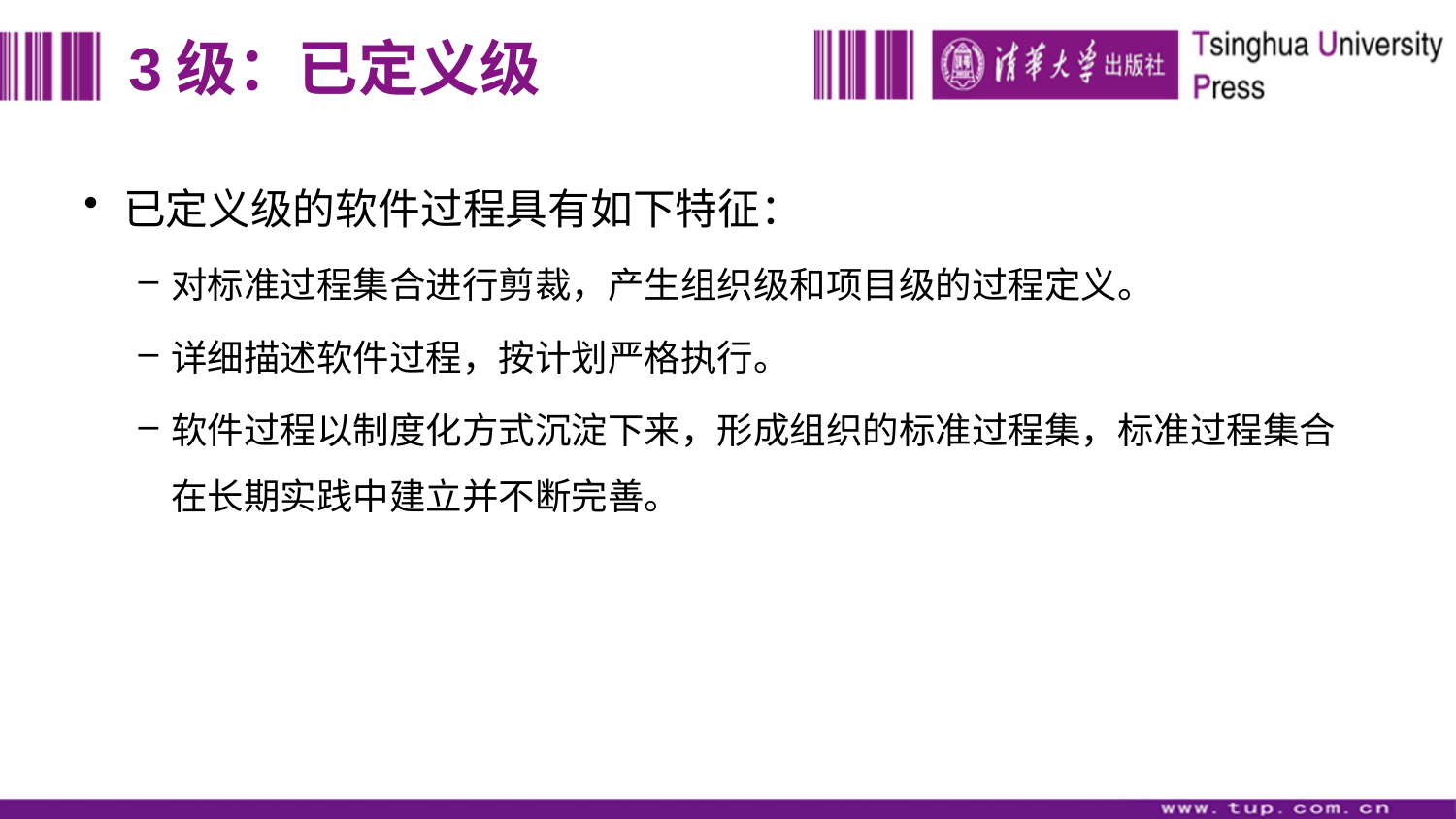

# 3级：已定义级
已定义级的软件过程具有如下特征：
对标准过程集合进行剪裁，产生组织级和项目级的过程定义。
详细描述软件过程，按计划严格执行。
软件过程以制度化方式沉淀下来，形成组织的标准过程集，标准过程集合在长期实践中建立并不断完善。